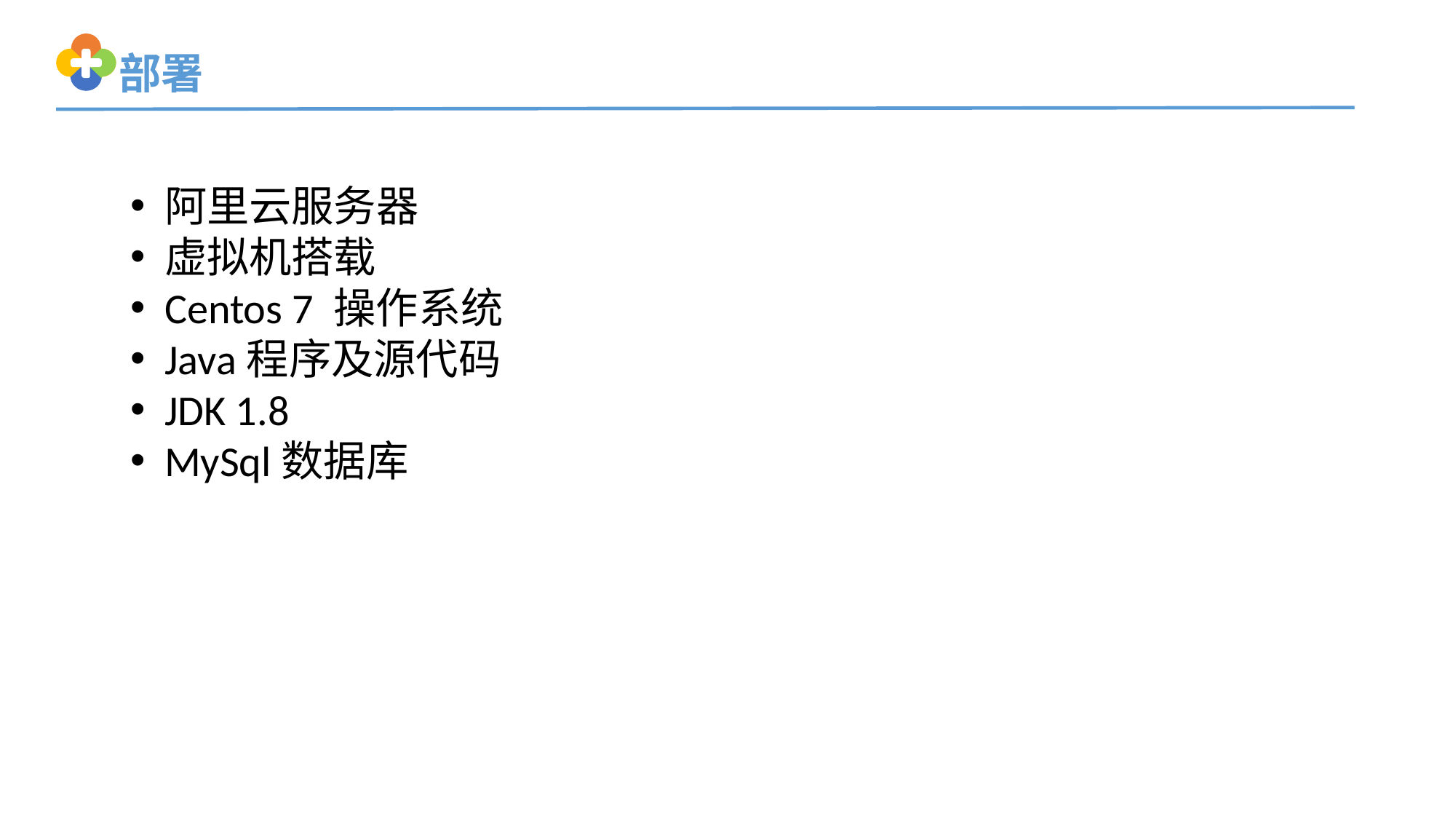

部署
阿里云服务器
虚拟机搭载
Centos 7 操作系统
Java程序及源代码
JDK 1.8
MySql数据库